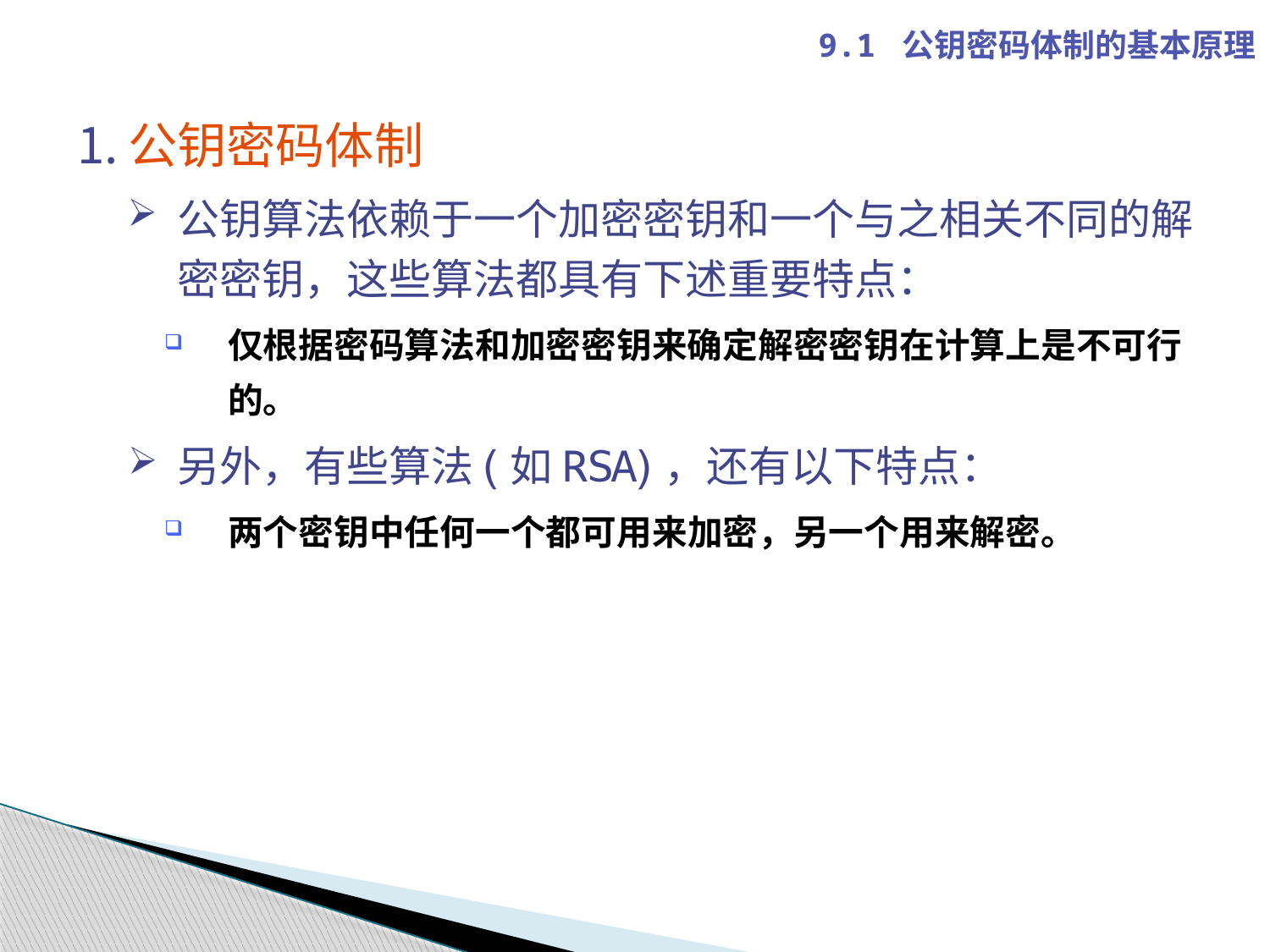

9.1 公钥密码体制的基本原理
公钥密码体制
公钥算法依赖于一个加密密钥和一个与之相关不同的解密密钥，这些算法都具有下述重要特点：
仅根据密码算法和加密密钥来确定解密密钥在计算上是不可行的。
另外，有些算法(如RSA)，还有以下特点：
两个密钥中任何一个都可用来加密，另一个用来解密。